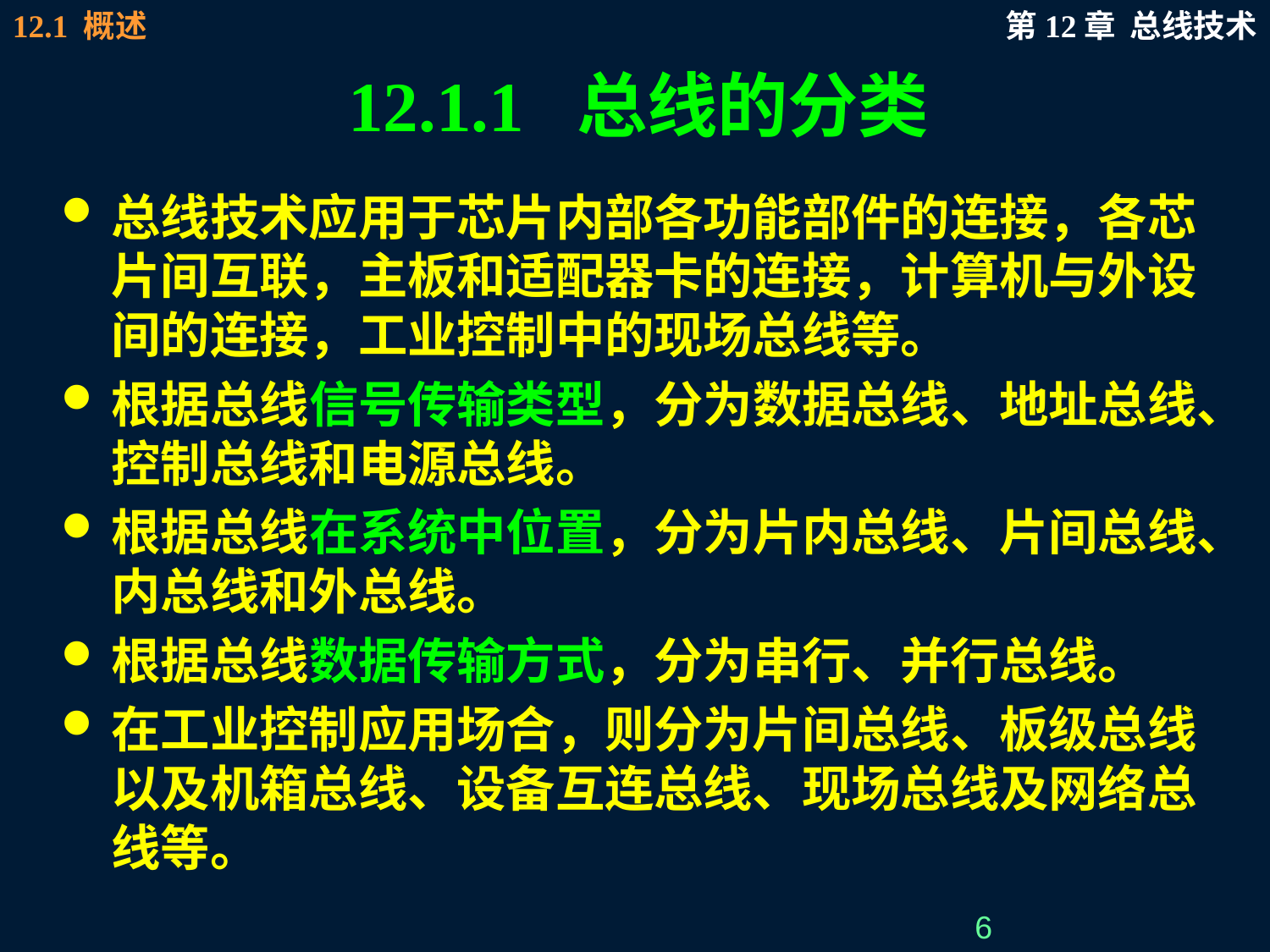

# 12.1.1  总线的分类
总线技术应用于芯片内部各功能部件的连接，各芯片间互联，主板和适配器卡的连接，计算机与外设间的连接，工业控制中的现场总线等。
根据总线信号传输类型，分为数据总线、地址总线、控制总线和电源总线。
根据总线在系统中位置，分为片内总线、片间总线、内总线和外总线。
根据总线数据传输方式，分为串行、并行总线。
在工业控制应用场合，则分为片间总线、板级总线以及机箱总线、设备互连总线、现场总线及网络总线等。